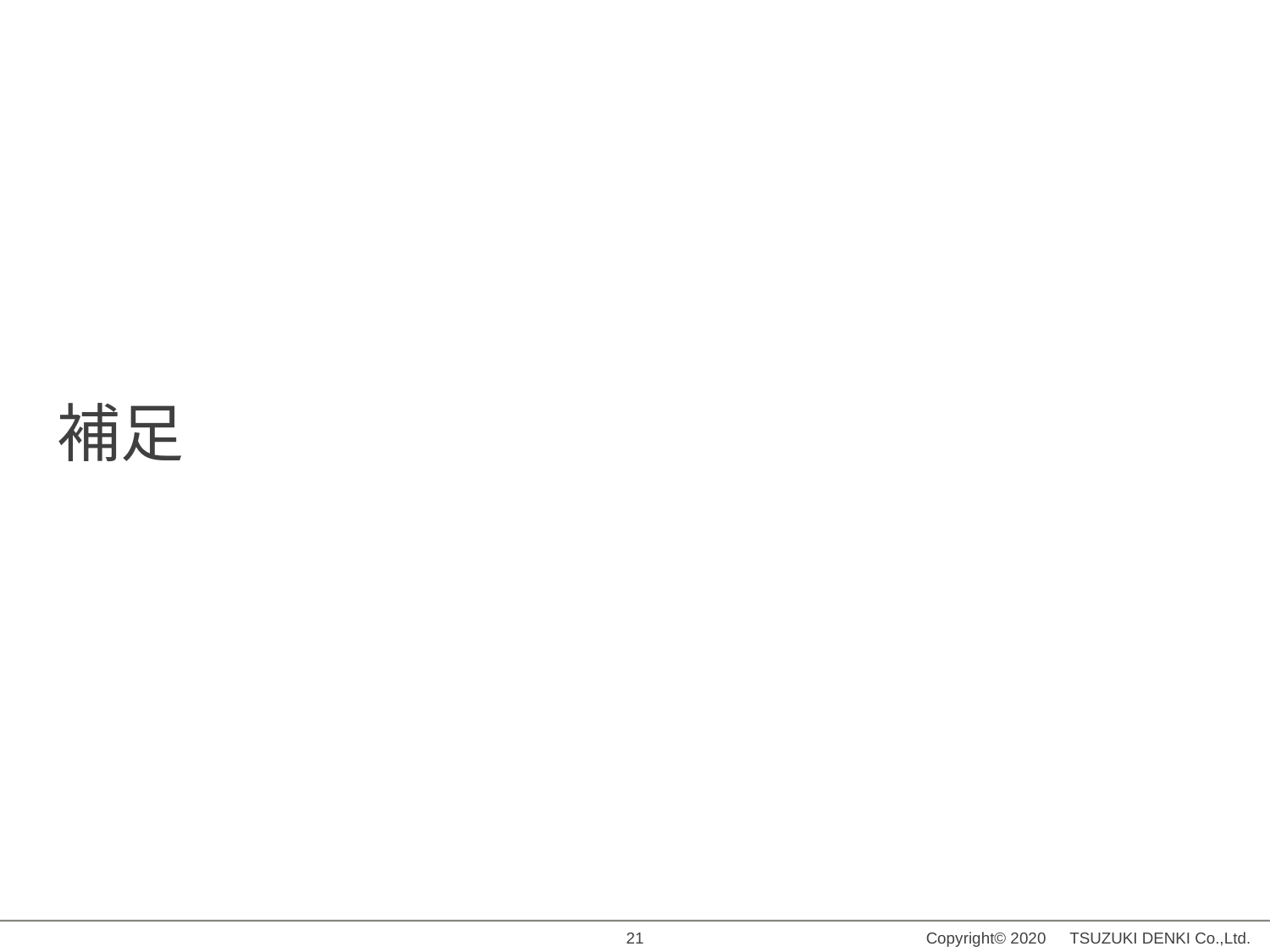

# 補足

21
Copyright© 2020　TSUZUKI DENKI Co.,Ltd.